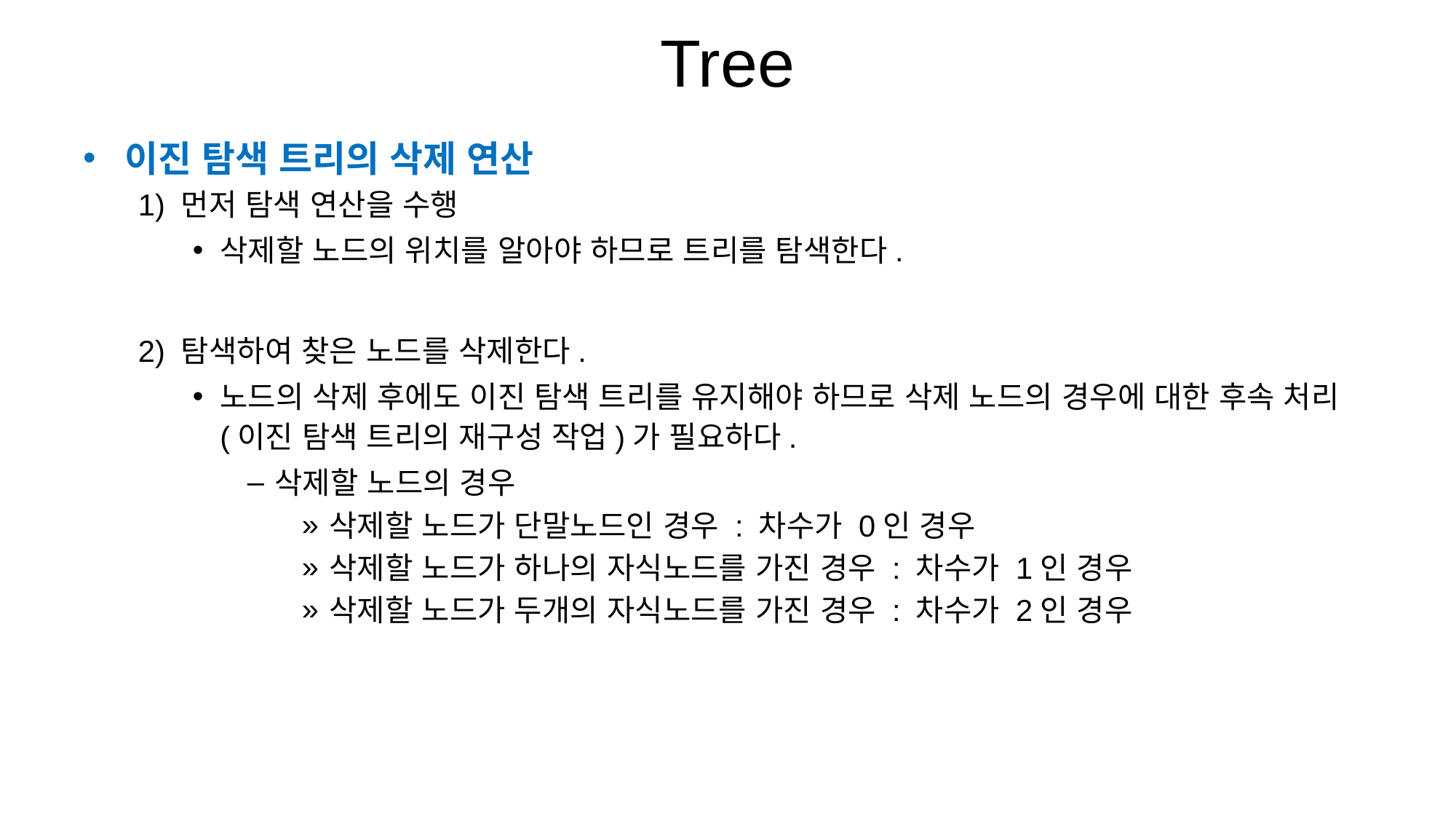

# Tree
이진 탐색 트리의 삭제 연산
1) 먼저 탐색 연산을 수행
삭제할 노드의 위치를 알아야 하므로 트리를 탐색한다.

2) 탐색하여 찾은 노드를 삭제한다.
노드의 삭제 후에도 이진 탐색 트리를 유지해야 하므로 삭제 노드의 경우에 대한 후속 처리(이진 탐색 트리의 재구성 작업)가 필요하다.
삭제할 노드의 경우
삭제할 노드가 단말노드인 경우 : 차수가 0인 경우
삭제할 노드가 하나의 자식노드를 가진 경우 : 차수가 1인 경우
삭제할 노드가 두개의 자식노드를 가진 경우 : 차수가 2인 경우